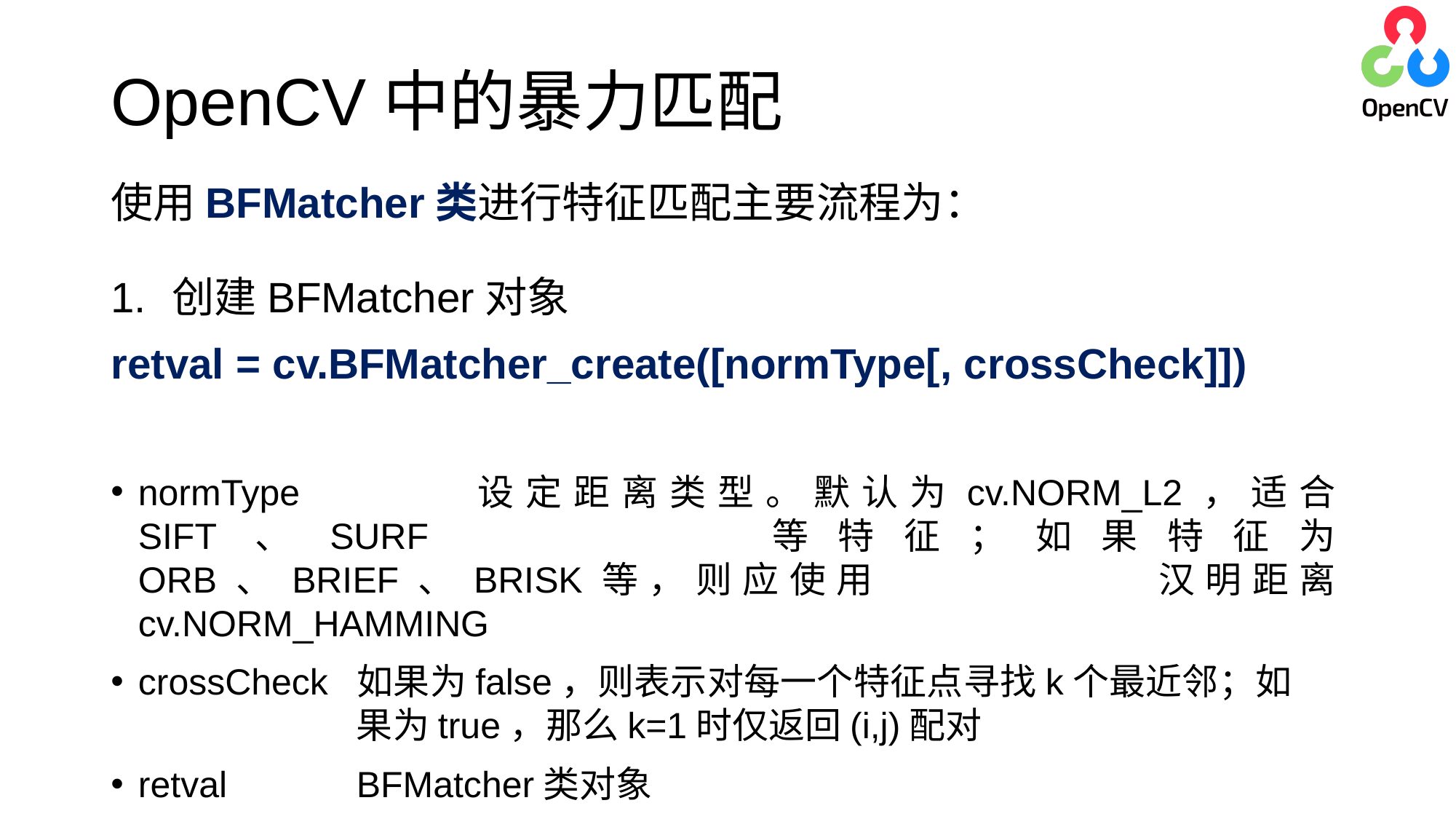

OpenCV中的暴力匹配
# 使用BFMatcher类进行特征匹配主要流程为：
创建BFMatcher对象
retval = cv.BFMatcher_create([normType[, crossCheck]])

normType		设定距离类型。默认为cv.NORM_L2，适合SIFT、SURF			等特征；如果特征为ORB、BRIEF、BRISK等，则应使用			汉明距离cv.NORM_HAMMING
crossCheck	如果为false，则表示对每一个特征点寻找k个最近邻；如			果为true，那么k=1时仅返回(i,j)配对
retval		BFMatcher类对象